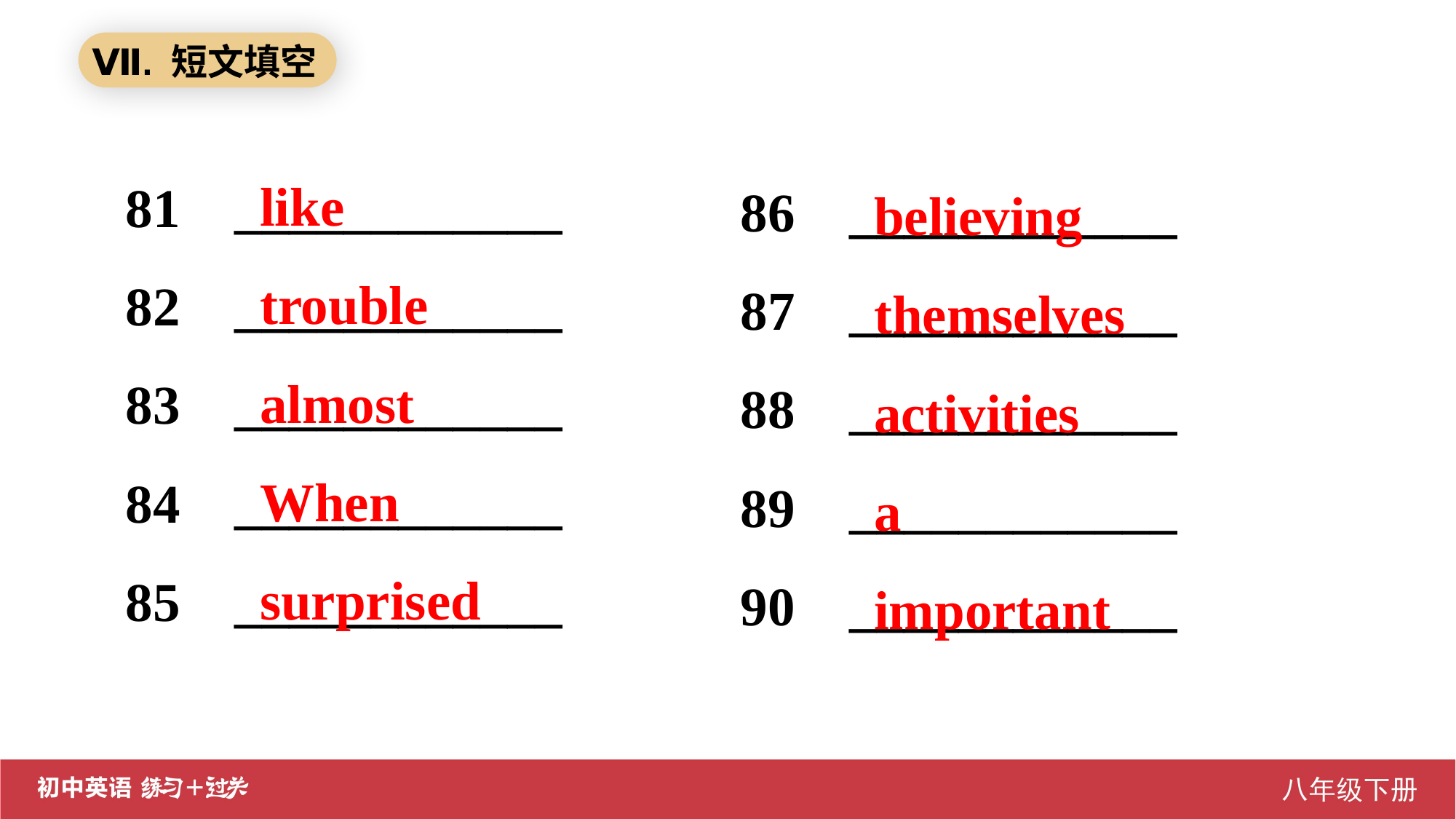

Ⅶ. 短文填空
like
trouble
almost
When
surprised
81    ____________
82    ____________
83    ____________
84    ____________
85    ____________
86    ____________
87    ____________
88    ____________
89    ____________
90    ____________
believing
themselves
activities
a
important